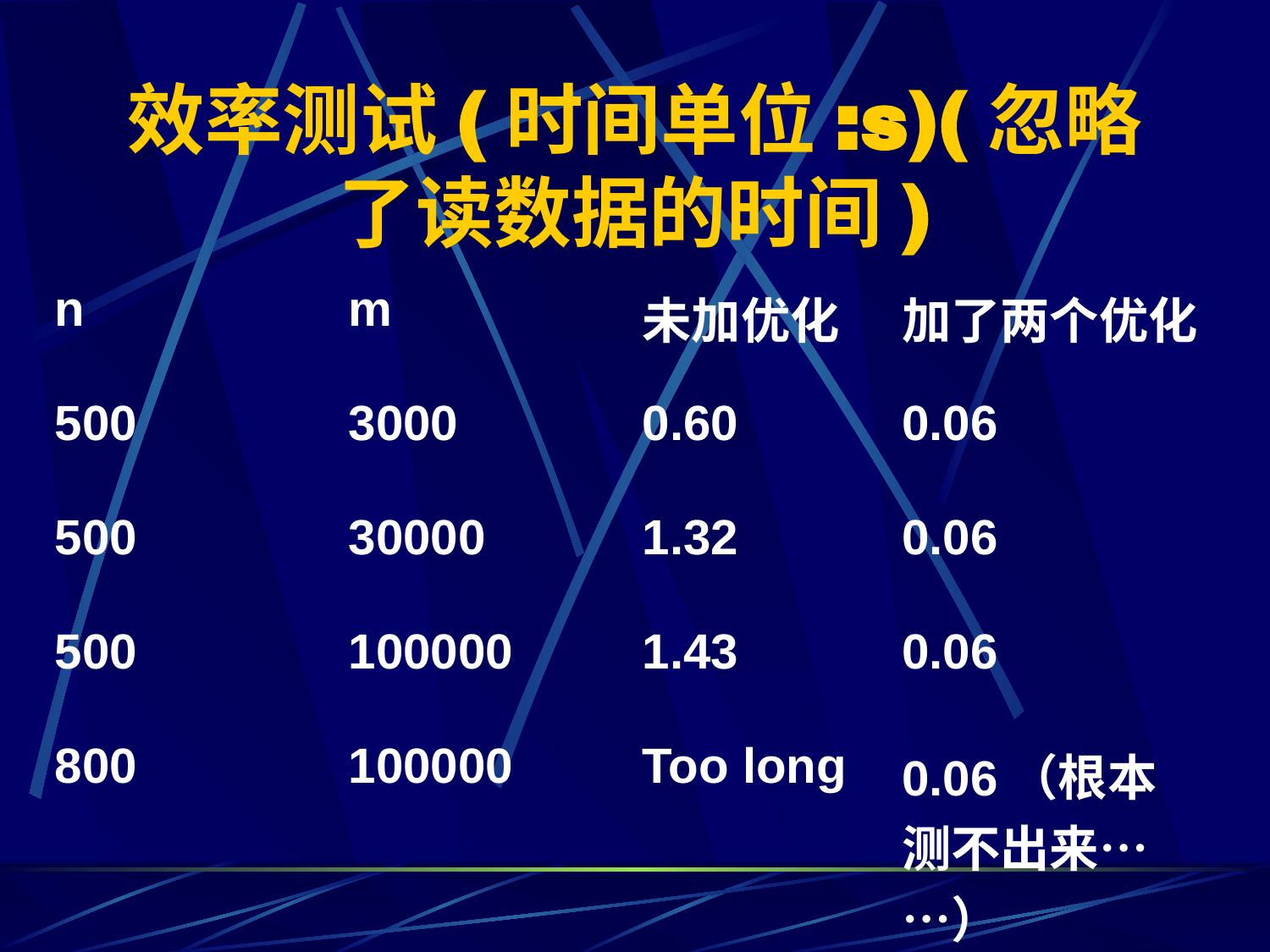

# 效率测试(时间单位:s)(忽略了读数据的时间)
| n | m | 未加优化 | 加了两个优化 |
| --- | --- | --- | --- |
| 500 | 3000 | 0.60 | 0.06 |
| 500 | 30000 | 1.32 | 0.06 |
| 500 | 100000 | 1.43 | 0.06 |
| 800 | 100000 | Too long | 0.06（根本测不出来……） |